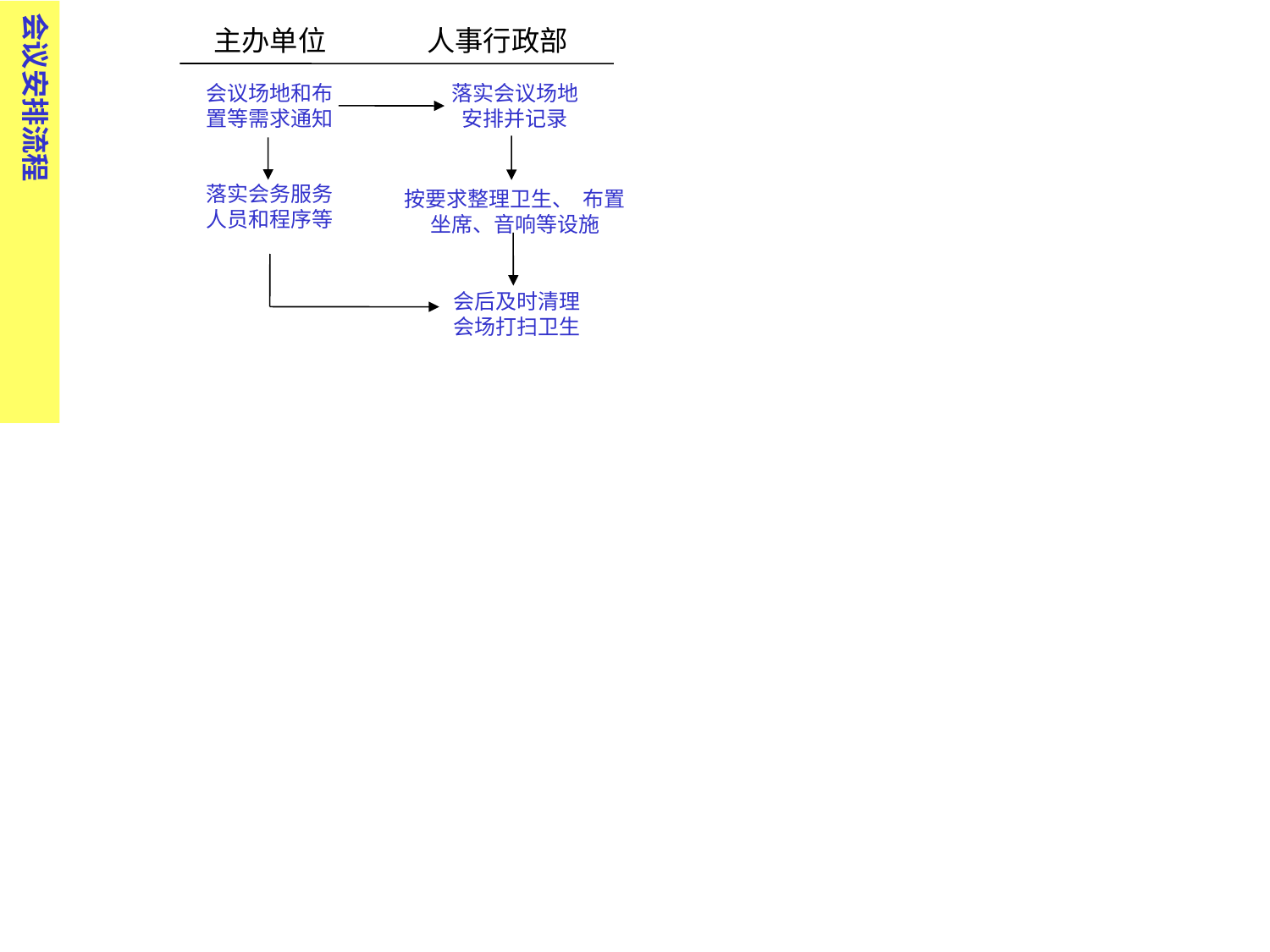

会议安排流程
主办单位                人事行政部

会议场地和布置等需求通知
落实会议场地安排并记录

落实会务服务人员和程序等
按要求整理卫生、  布置坐席、音响等设施

会后及时清理会场打扫卫生

41